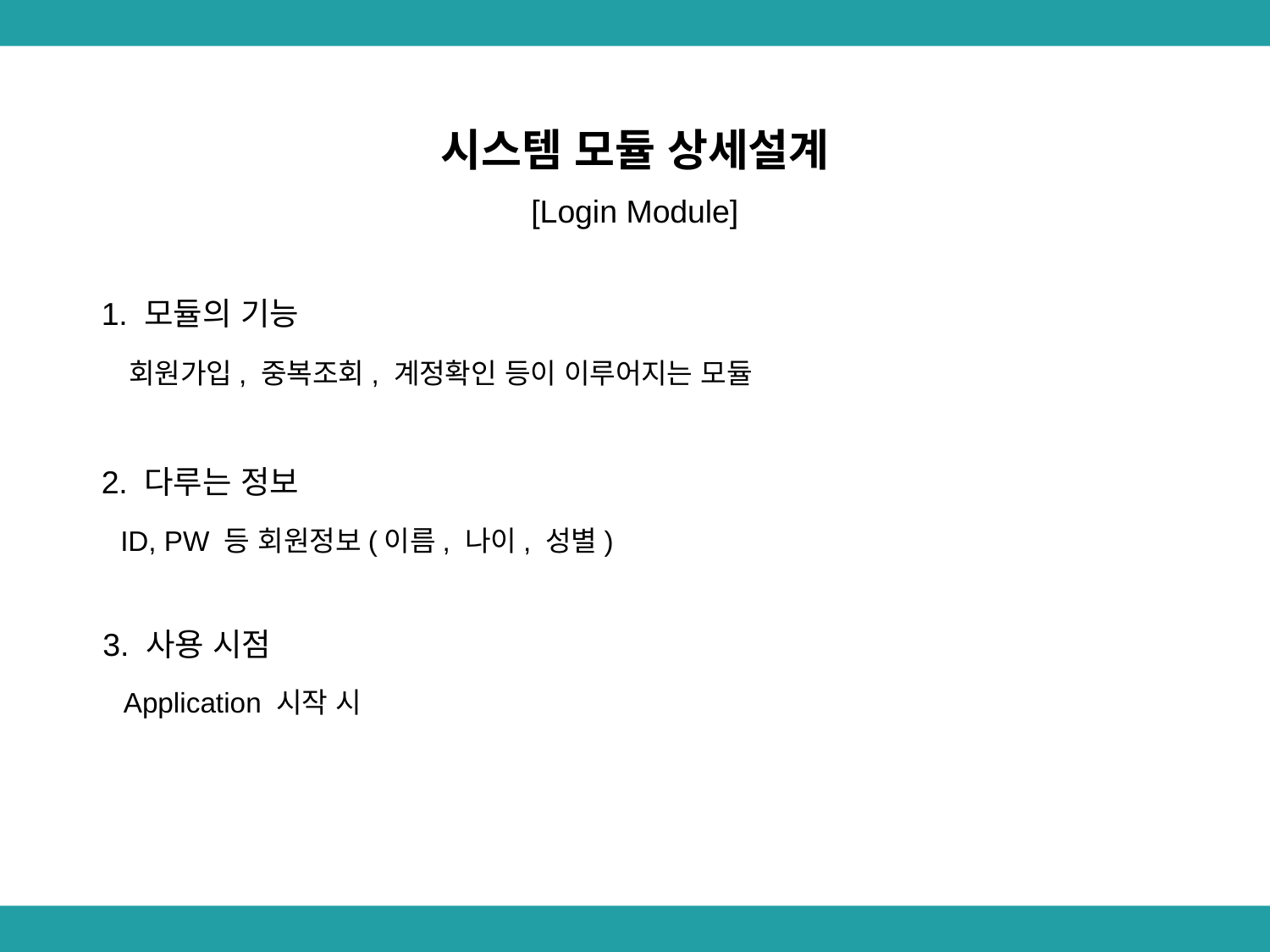

시스템 모듈 상세설계
[Login Module]
          1. 모듈의 기능
              회원가입, 중복조회, 계정확인 등이 이루어지는 모듈
          2. 다루는 정보
              ID, PW 등 회원정보(이름, 나이, 성별)
          3. 사용 시점
              Application 시작 시